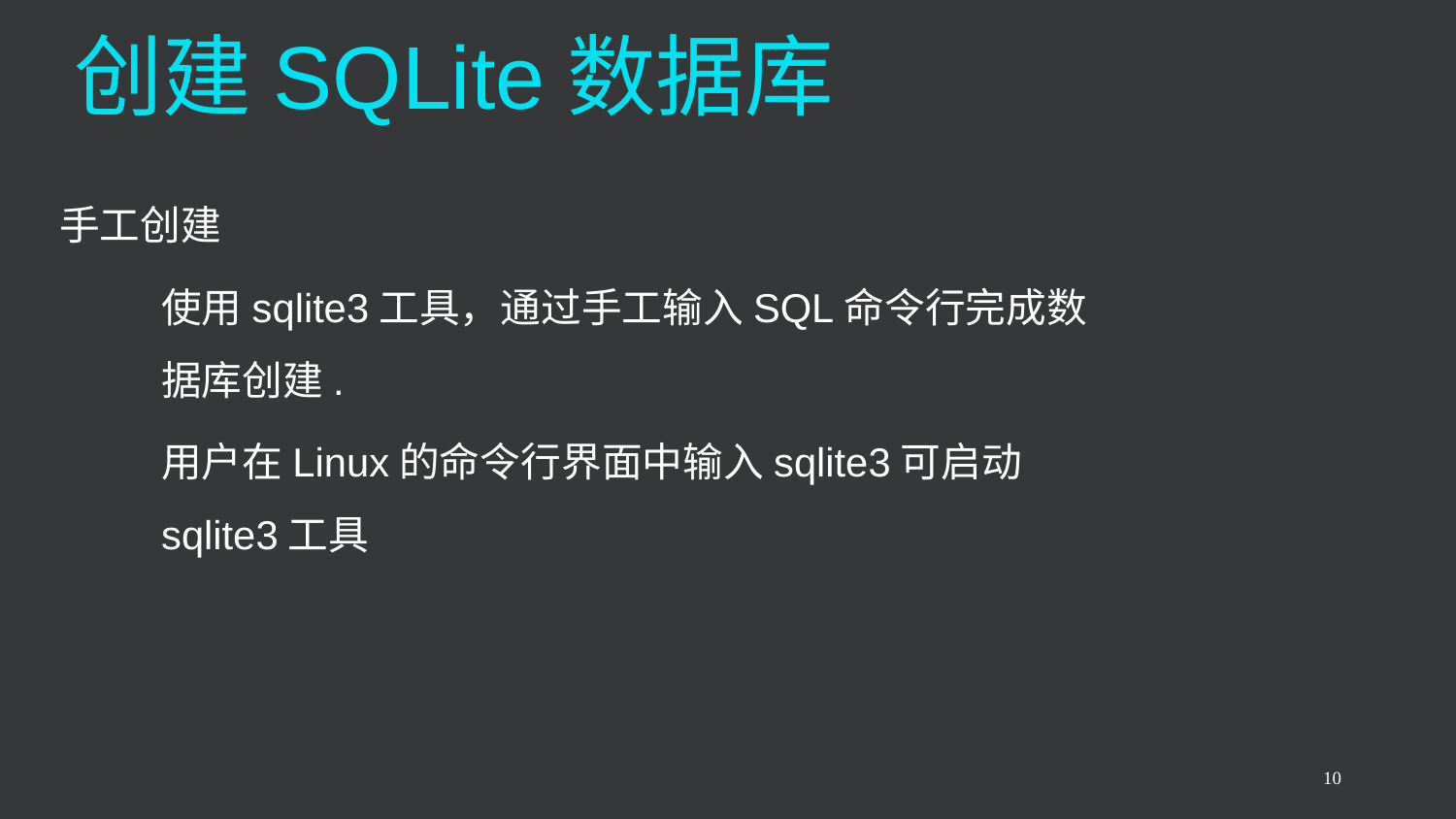

# 创建SQLite数据库
手工创建
使用sqlite3工具，通过手工输入SQL命令行完成数据库创建.
用户在Linux的命令行界面中输入sqlite3可启动sqlite3工具

10